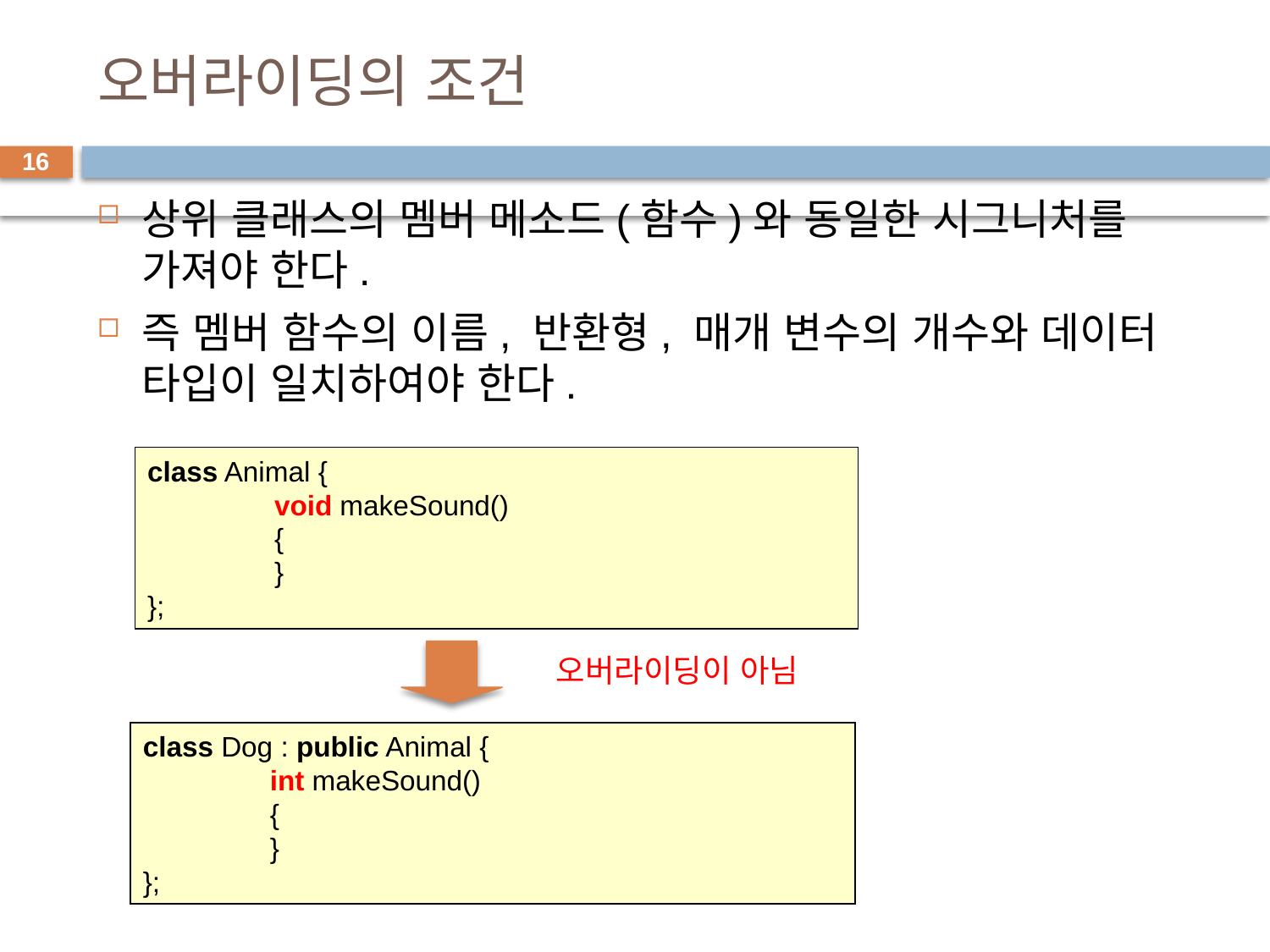

# 오버라이딩의 조건
16
상위 클래스의 멤버 메소드(함수)와 동일한 시그니처를 가져야 한다.
즉 멤버 함수의 이름, 반환형, 매개 변수의 개수와 데이터 타입이 일치하여야 한다.

class Animal {
	void makeSound()
	{
	}
};

오버라이딩이 아님
class Dog : public Animal {
	int makeSound()
	{
	}
};